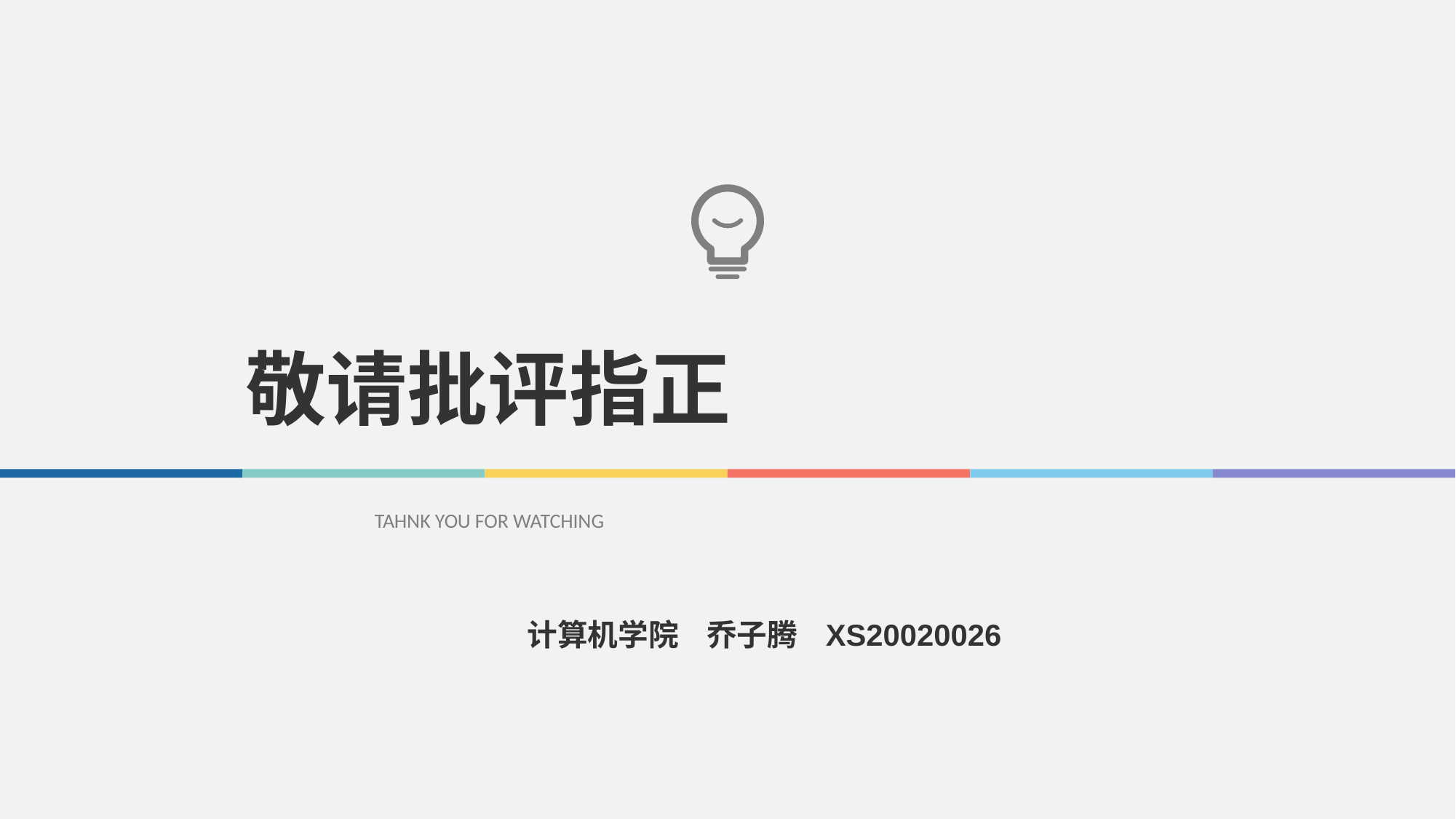

敬请批评指正

TAHNK YOU FOR WATCHING
计算机学院    乔子腾   XS20020026